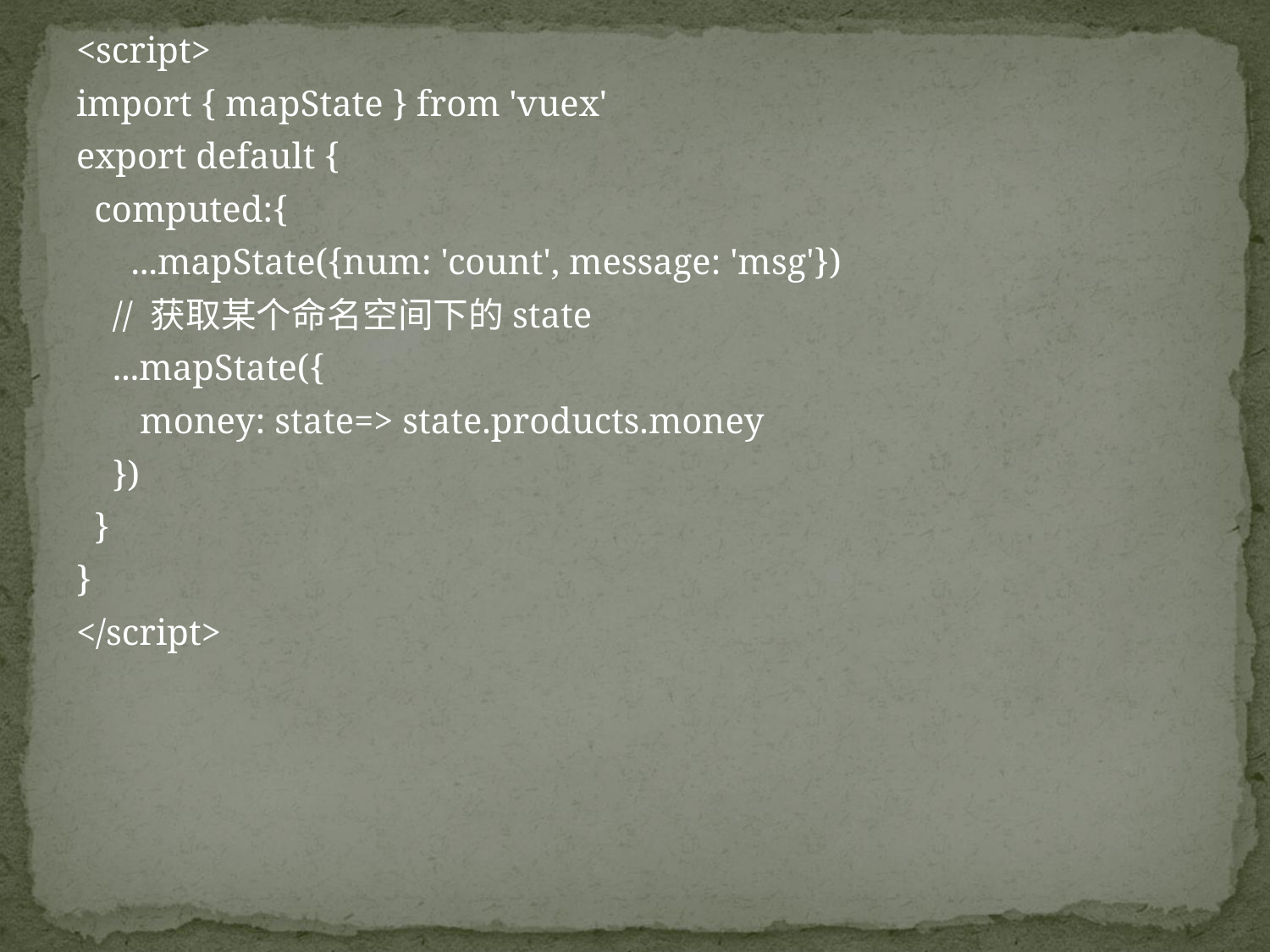

<script>
import { mapState } from 'vuex'
export default {
  computed:{
      ...mapState({num: 'count', message: 'msg'})
    // 获取某个命名空间下的state
    ...mapState({
       money: state=> state.products.money
    })
  }
}
</script>